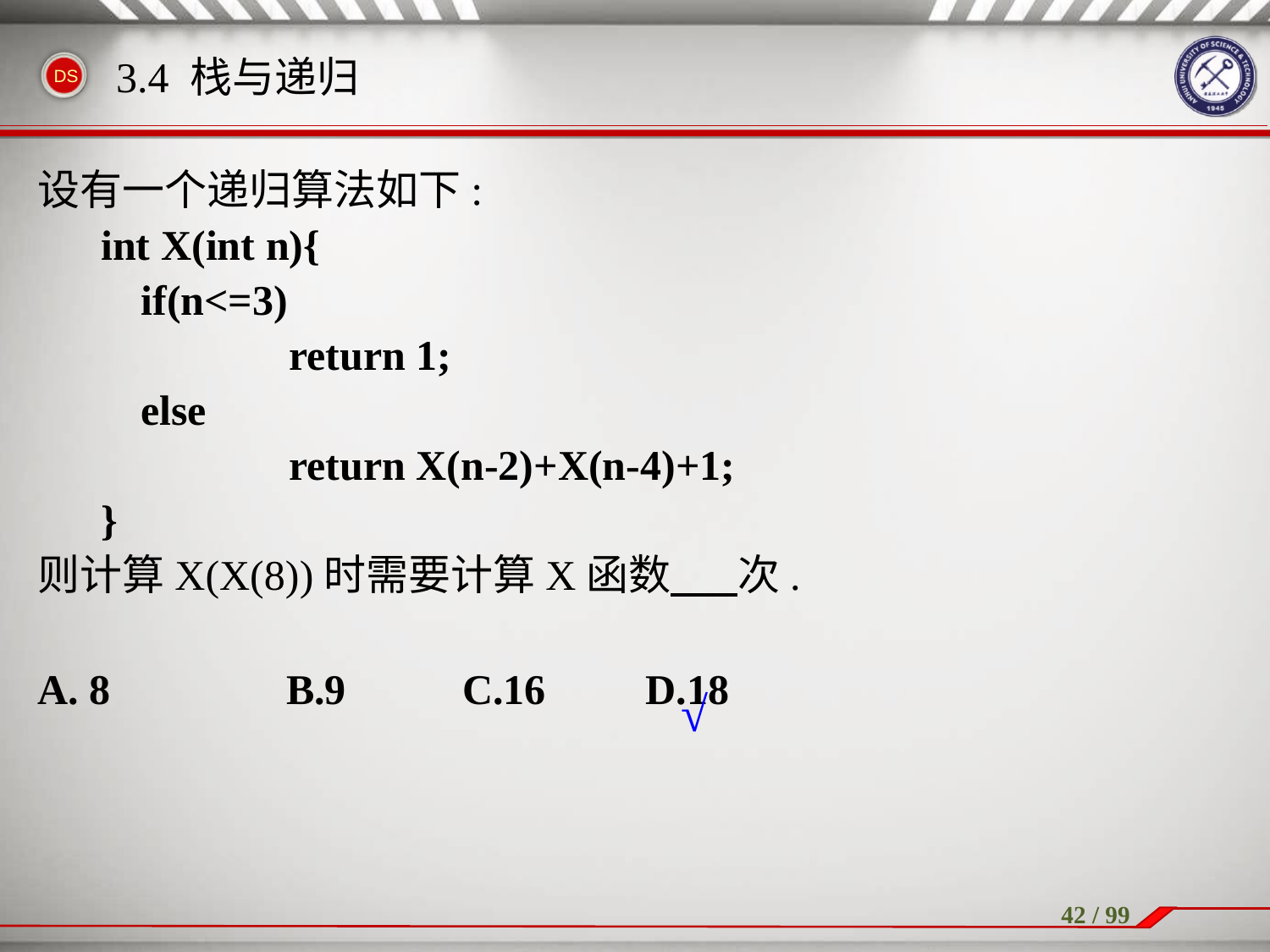

# 3.4 栈与递归
设有一个递归算法如下:
int X(int n){
	if(n<=3)
		  return 1;
	else
		  return X(n-2)+X(n-4)+1;
}
则计算X(X(8))时需要计算X函数       次.

A. 8   	       B.9           C.16 	     D.18
√